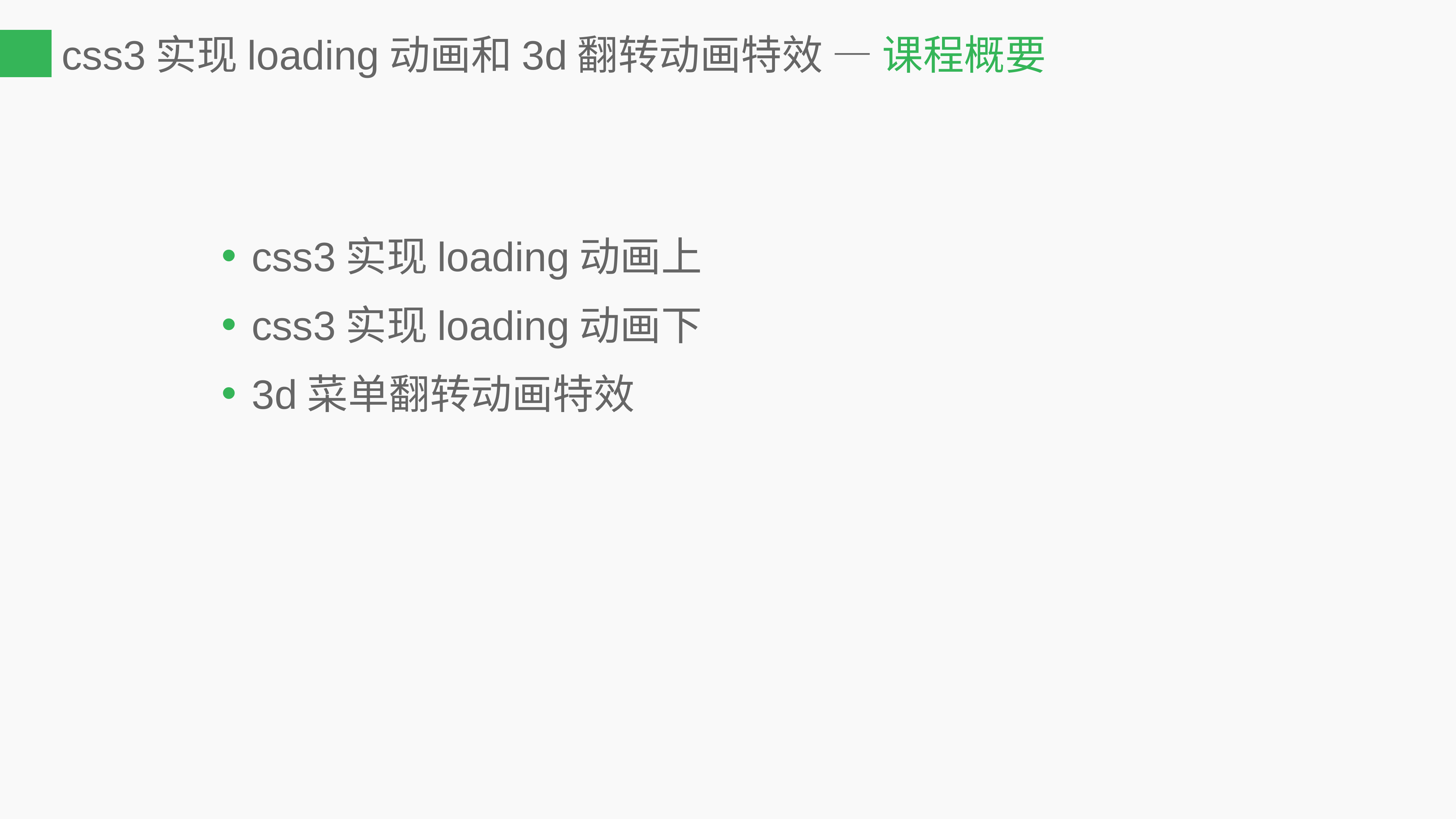

# css3实现loading动画和3d翻转动画特效 — 课程概要
css3实现loading动画上
css3实现loading动画下
3d菜单翻转动画特效